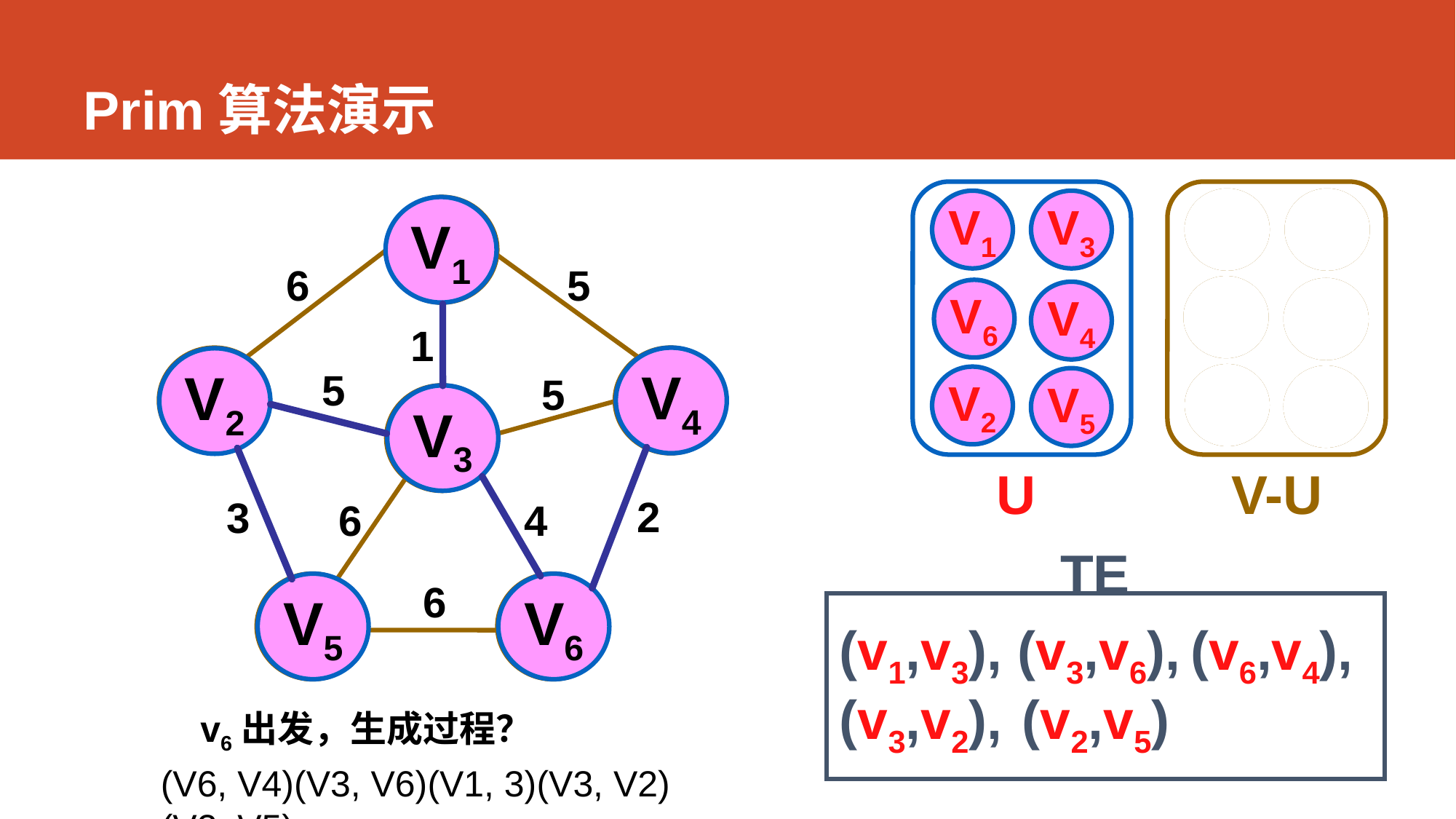

# Prim算法演示

V1
V3
V1
V2
V3
V4
V5
V6
V1
V2
V1

6
5

1
V2
V4
5
5
V3

2
3
6
4
6
V5
V6

V1
V3
V6
V4
V4

V4
V2
V5
V2
V6
V5
V3

U
V-U

TE
V5
V6

(v1,v3),
(v3,v6),
(v6,v4),
(v3,v2),
(v2,v5)
v6出发，生成过程？
(V6, V4)(V3, V6)(V1, 3)(V3, V2)(V2, V5)